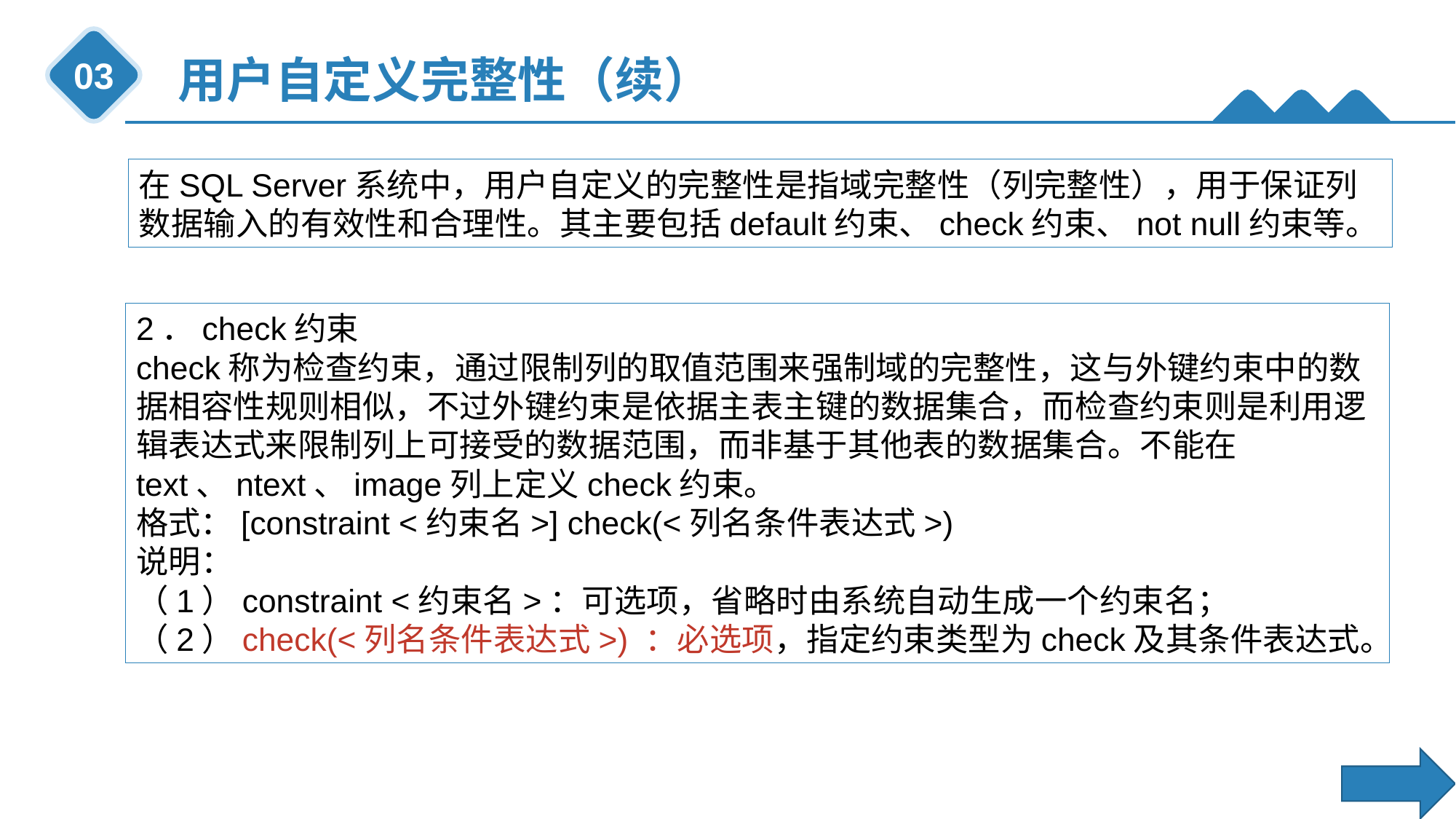

用户自定义完整性（续）
03

在SQL Server系统中，用户自定义的完整性是指域完整性（列完整性），用于保证列数据输入的有效性和合理性。其主要包括default约束、check约束、not null约束等。
2．check约束
check称为检查约束，通过限制列的取值范围来强制域的完整性，这与外键约束中的数据相容性规则相似，不过外键约束是依据主表主键的数据集合，而检查约束则是利用逻辑表达式来限制列上可接受的数据范围，而非基于其他表的数据集合。不能在text、ntext、image列上定义check约束。
格式：[constraint <约束名>] check(<列名条件表达式>)
说明：
（1）constraint <约束名>：可选项，省略时由系统自动生成一个约束名；
（2）check(<列名条件表达式>) ：必选项，指定约束类型为check及其条件表达式。